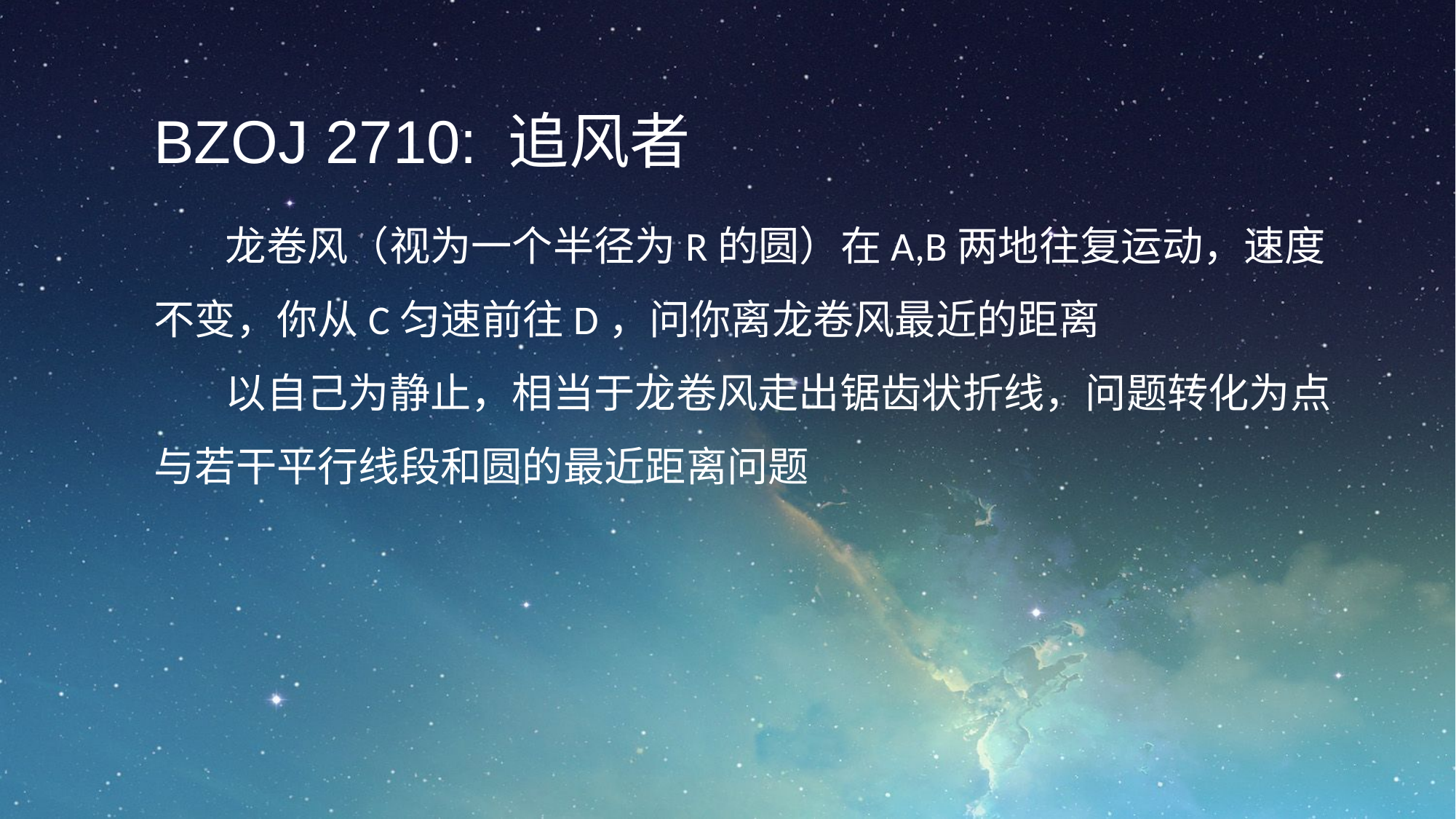

BZOJ 2710: 追风者
龙卷风（视为一个半径为R的圆）在A,B两地往复运动，速度不变，你从C匀速前往D，问你离龙卷风最近的距离
以自己为静止，相当于龙卷风走出锯齿状折线，问题转化为点与若干平行线段和圆的最近距离问题